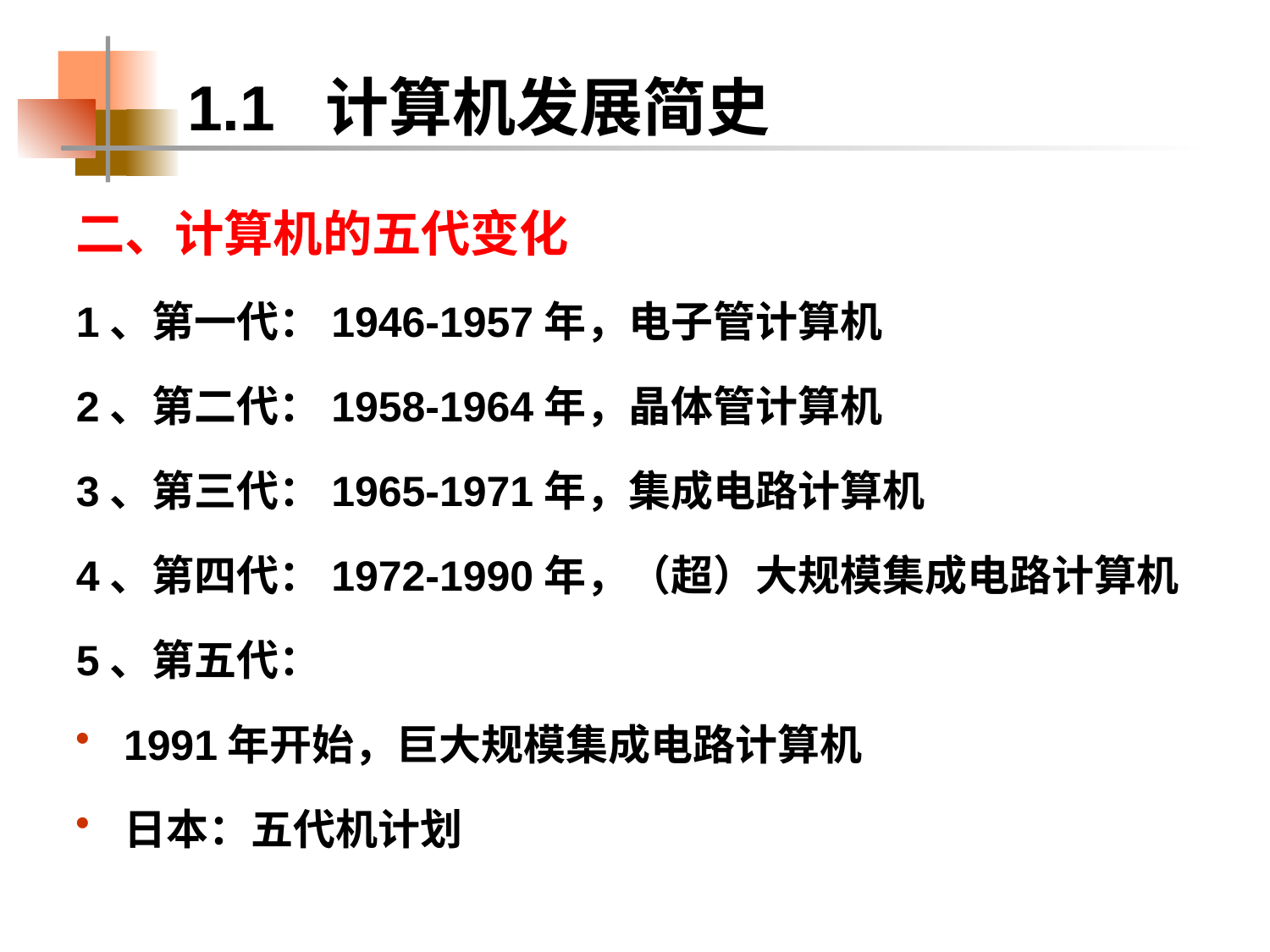

1.1  计算机发展简史
二、计算机的五代变化
1、第一代：1946-1957年，电子管计算机
2、第二代：1958-1964年，晶体管计算机
3、第三代：1965-1971年，集成电路计算机
4、第四代：1972-1990年，（超）大规模集成电路计算机
5、第五代：
1991年开始，巨大规模集成电路计算机
日本：五代机计划